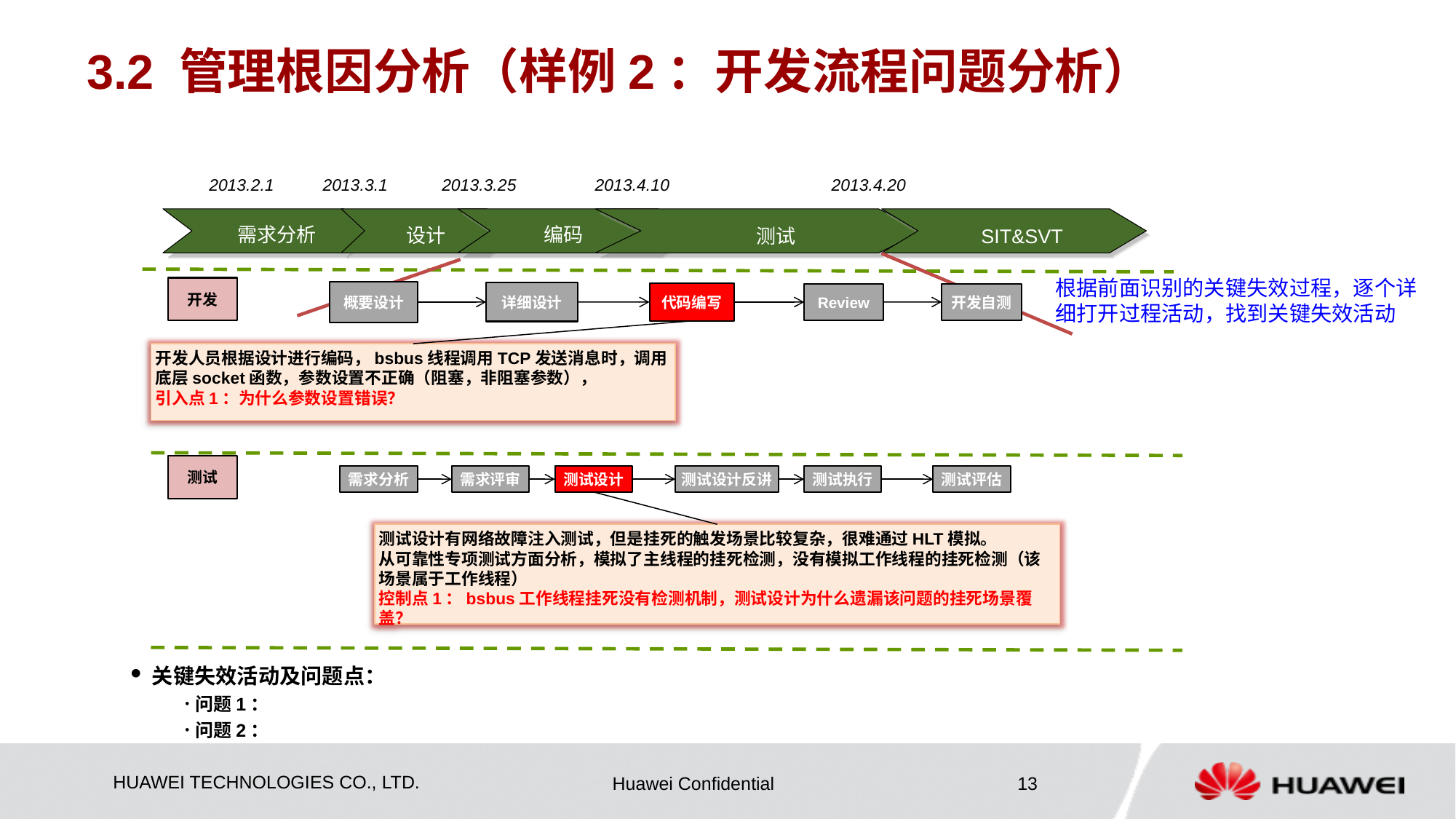

# 3.2 管理根因分析（样例2：开发流程问题分析）
2013.2.1
2013.3.1
2013.3.25
2013.4.10
2013.4.20

编码
需求分析
设计
测试
SIT&SVT
根据前面识别的关键失效过程，逐个详细打开过程活动，找到关键失效活动
开发
概要设计
详细设计
代码编写
Review
开发自测
开发人员根据设计进行编码，bsbus线程调用TCP发送消息时，调用底层socket函数，参数设置不正确（阻塞，非阻塞参数），
引入点1：为什么参数设置错误？
测试
需求分析
需求评审
测试设计
测试设计反讲
测试执行
测试评估
测试设计有网络故障注入测试，但是挂死的触发场景比较复杂，很难通过HLT模拟。
从可靠性专项测试方面分析，模拟了主线程的挂死检测，没有模拟工作线程的挂死检测（该场景属于工作线程）
控制点1：bsbus工作线程挂死没有检测机制，测试设计为什么遗漏该问题的挂死场景覆盖？
关键失效活动及问题点：
问题1：
问题2：